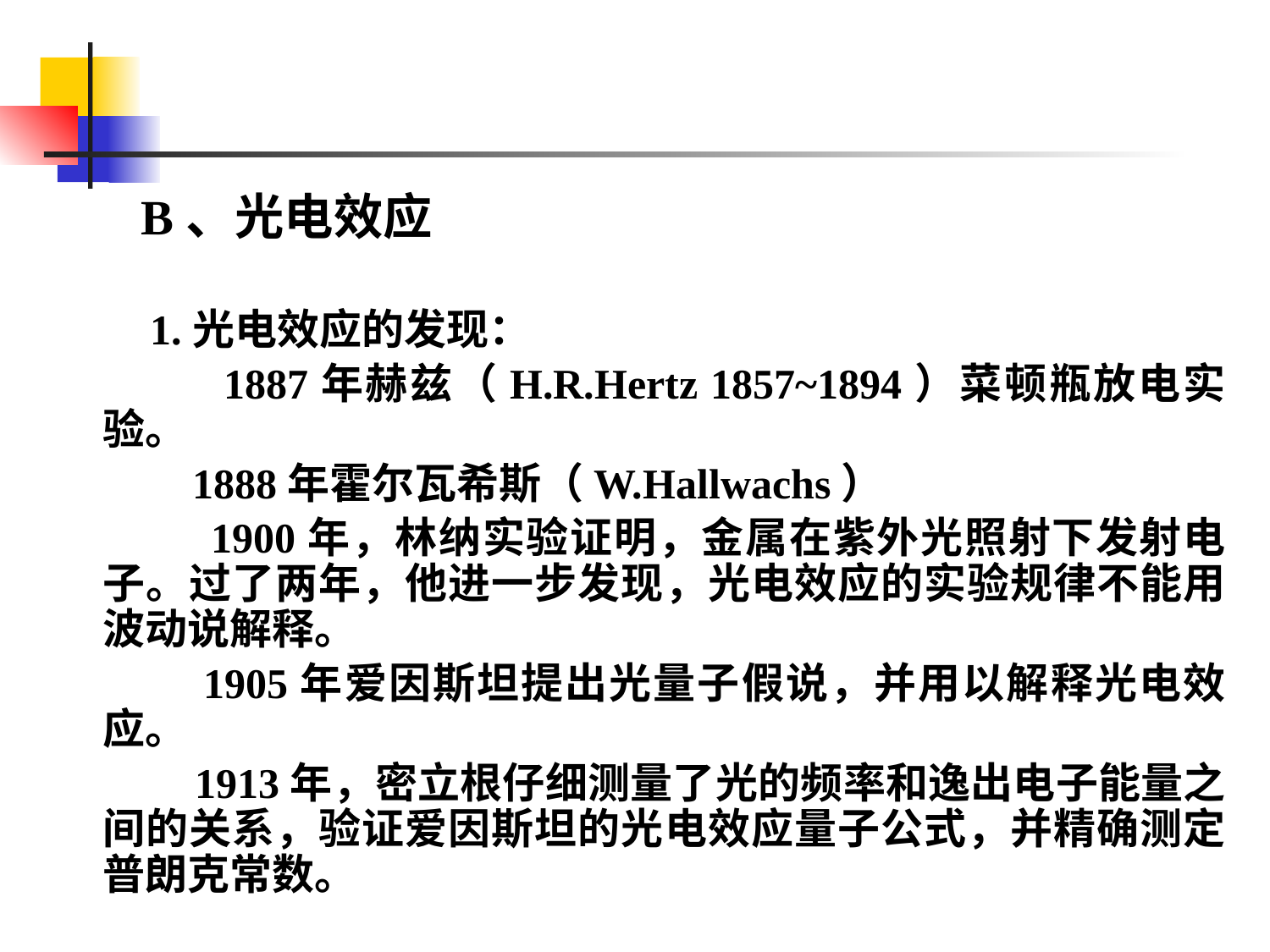

B、光电效应

         1.光电效应的发现：
             1887年赫兹（H.R.Hertz 1857~1894）菜顿瓶放电实验。
             1888年霍尔瓦希斯（W.Hallwachs）
             1900年，林纳实验证明，金属在紫外光照射下发射电子。过了两年，他进一步发现，光电效应的实验规律不能用波动说解释。
            1905年爱因斯坦提出光量子假说，并用以解释光电效应。
             1913年，密立根仔细测量了光的频率和逸出电子能量之间的关系，验证爱因斯坦的光电效应量子公式，并精确测定普朗克常数。